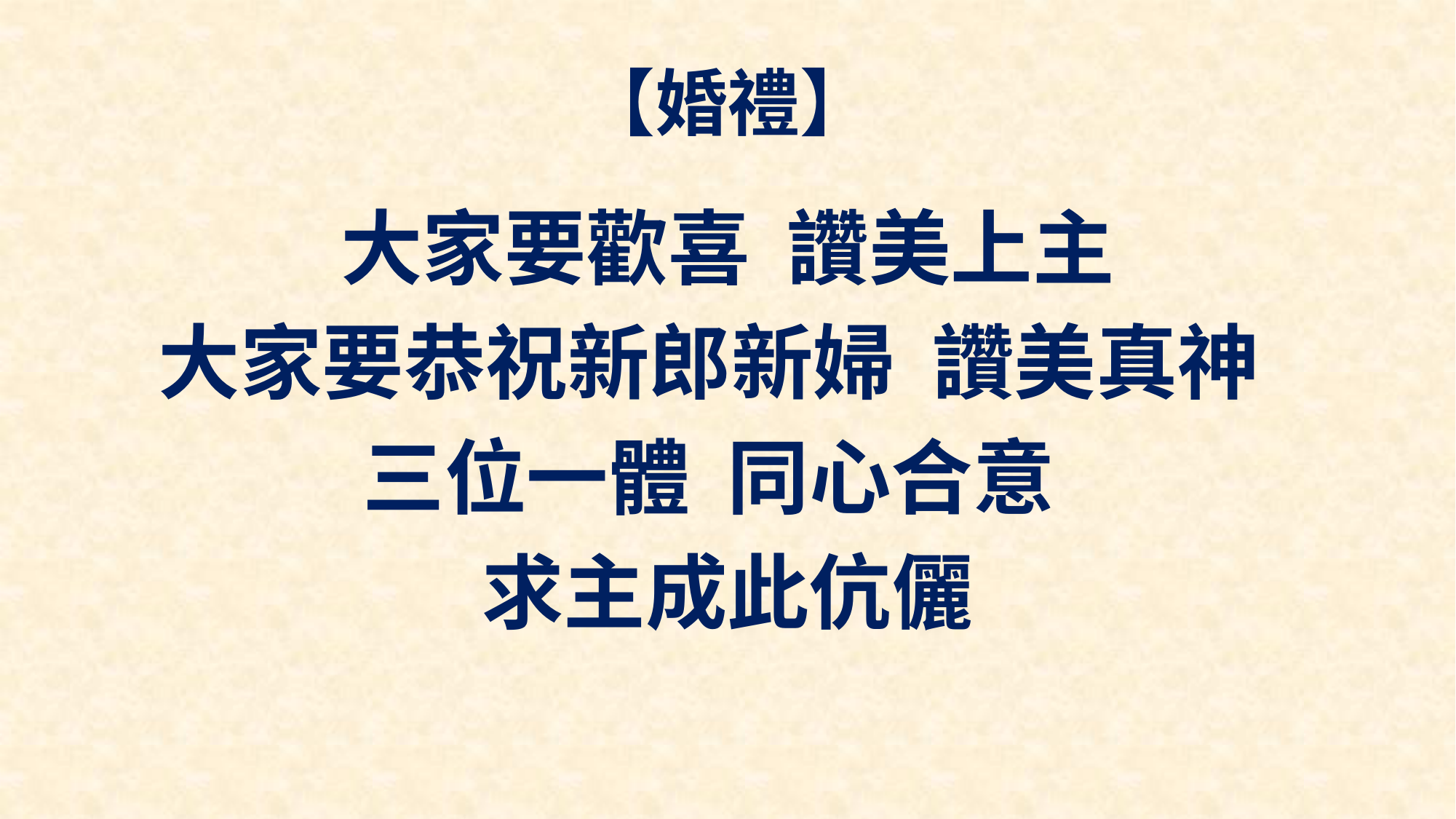

# 【婚禮】
大家要歡喜  讚美上主
大家要恭祝新郎新婦  讚美真神
三位一體  同心合意
求主成此伉儷